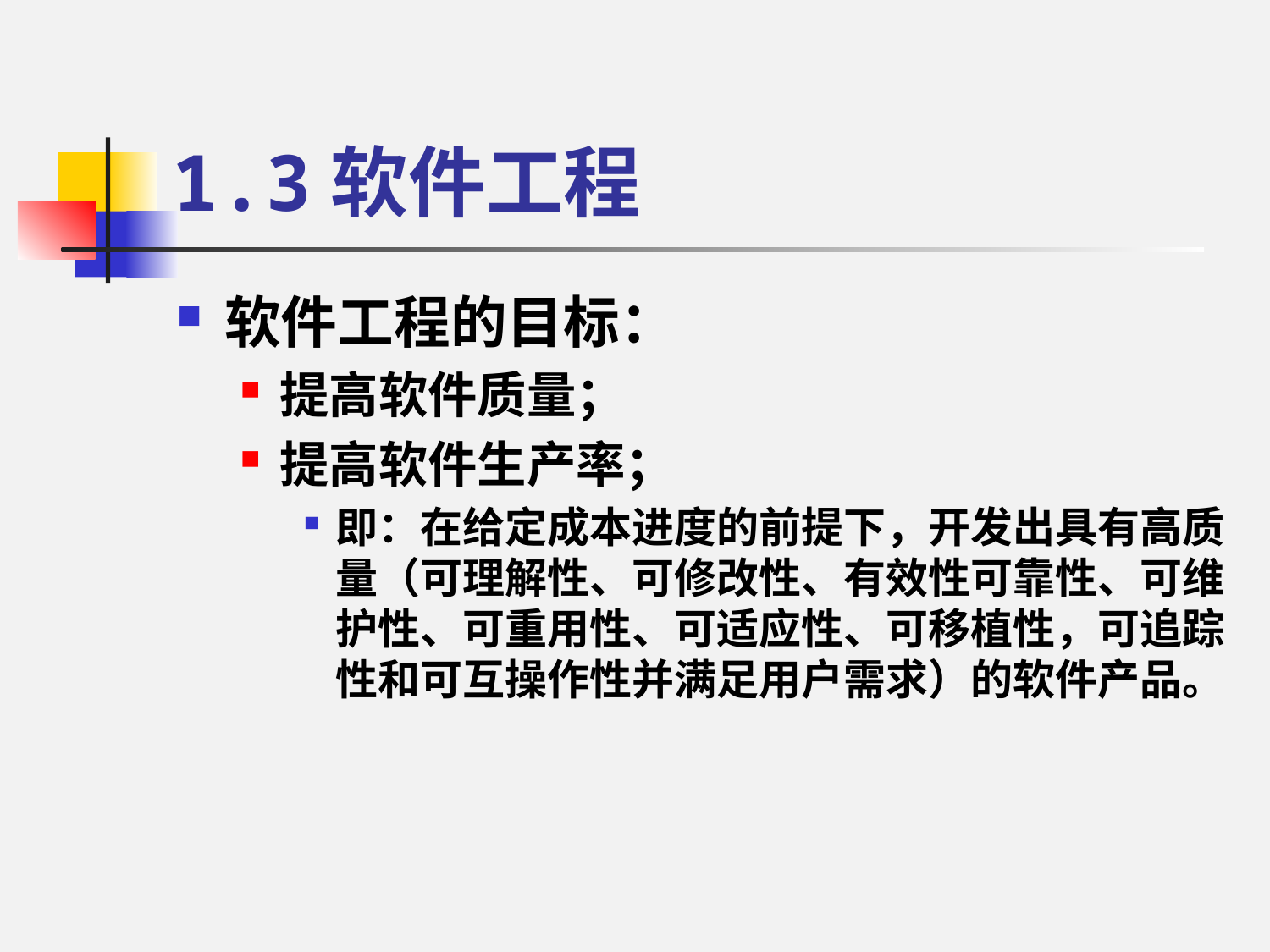

# 1.3软件工程
软件工程的目标：
提高软件质量；
提高软件生产率；
即：在给定成本进度的前提下，开发出具有高质量（可理解性、可修改性、有效性可靠性、可维护性、可重用性、可适应性、可移植性，可追踪性和可互操作性并满足用户需求）的软件产品。
12